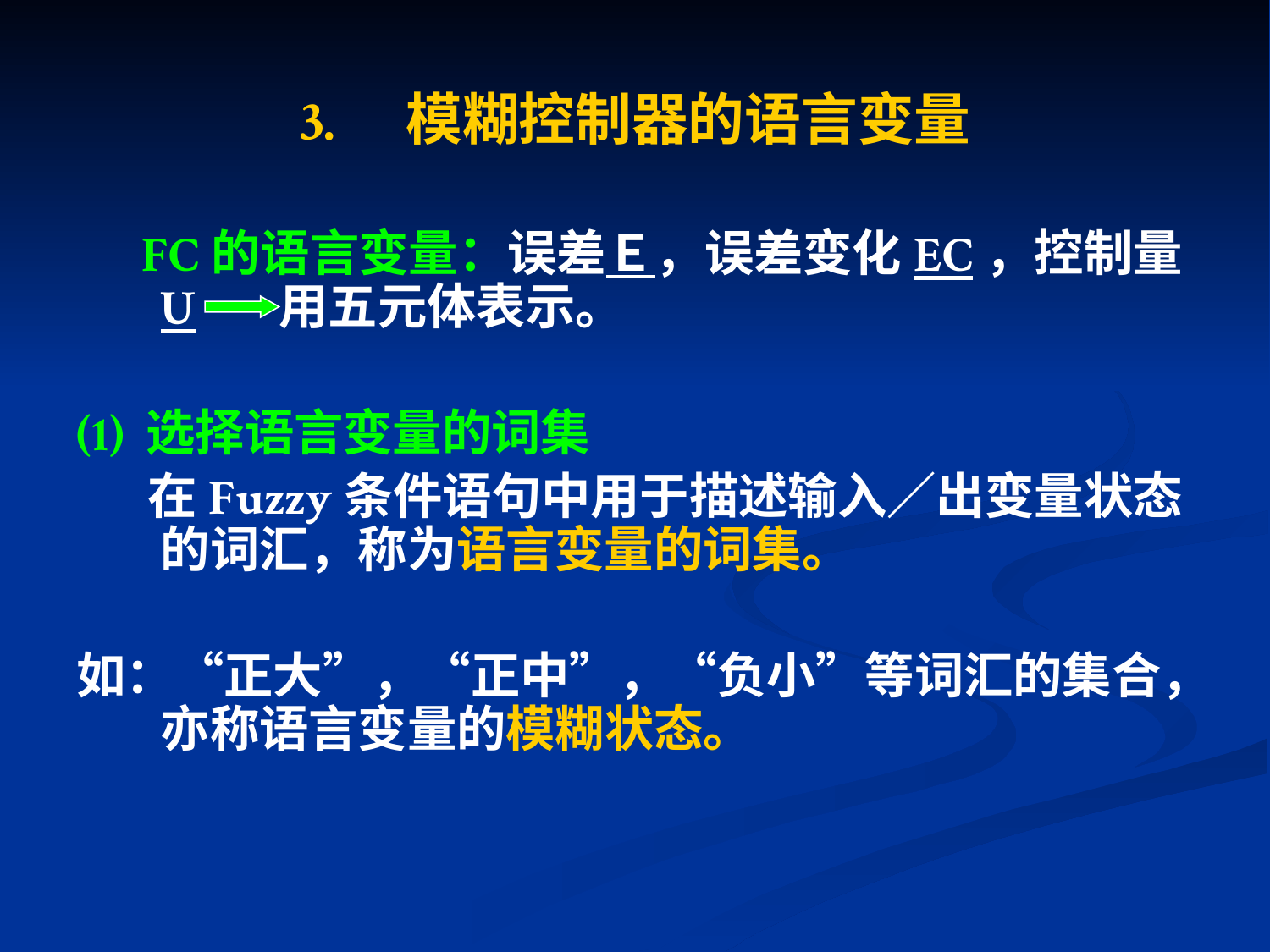

# 3.     模糊控制器的语言变量
      FC的语言变量：误差Ｅ，误差变化EC，控制量U       用五元体表示。

(1) 选择语言变量的词集
　  在Fuzzy条件语句中用于描述输入／出变量状态的词汇，称为语言变量的词集。

如：“正大”，“正中”，“负小”等词汇的集合，亦称语言变量的模糊状态。